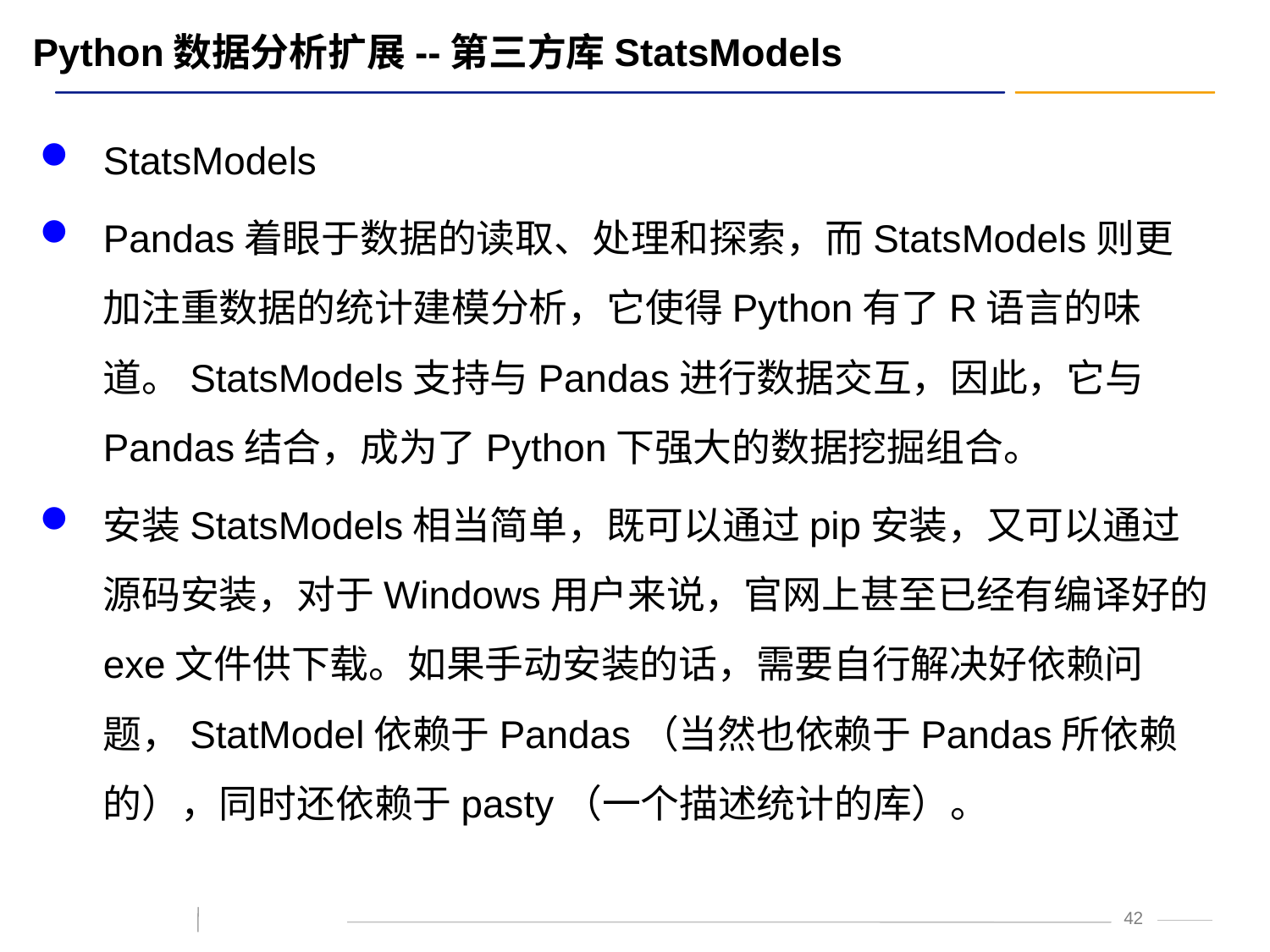

# Python数据分析扩展--第三方库StatsModels

StatsModels
Pandas着眼于数据的读取、处理和探索，而StatsModels则更加注重数据的统计建模分析，它使得Python有了R语言的味道。StatsModels支持与Pandas进行数据交互，因此，它与Pandas结合，成为了Python下强大的数据挖掘组合。
安装StatsModels相当简单，既可以通过pip安装，又可以通过源码安装，对于Windows用户来说，官网上甚至已经有编译好的exe文件供下载。如果手动安装的话，需要自行解决好依赖问题，StatModel依赖于Pandas（当然也依赖于Pandas所依赖的），同时还依赖于pasty（一个描述统计的库）。